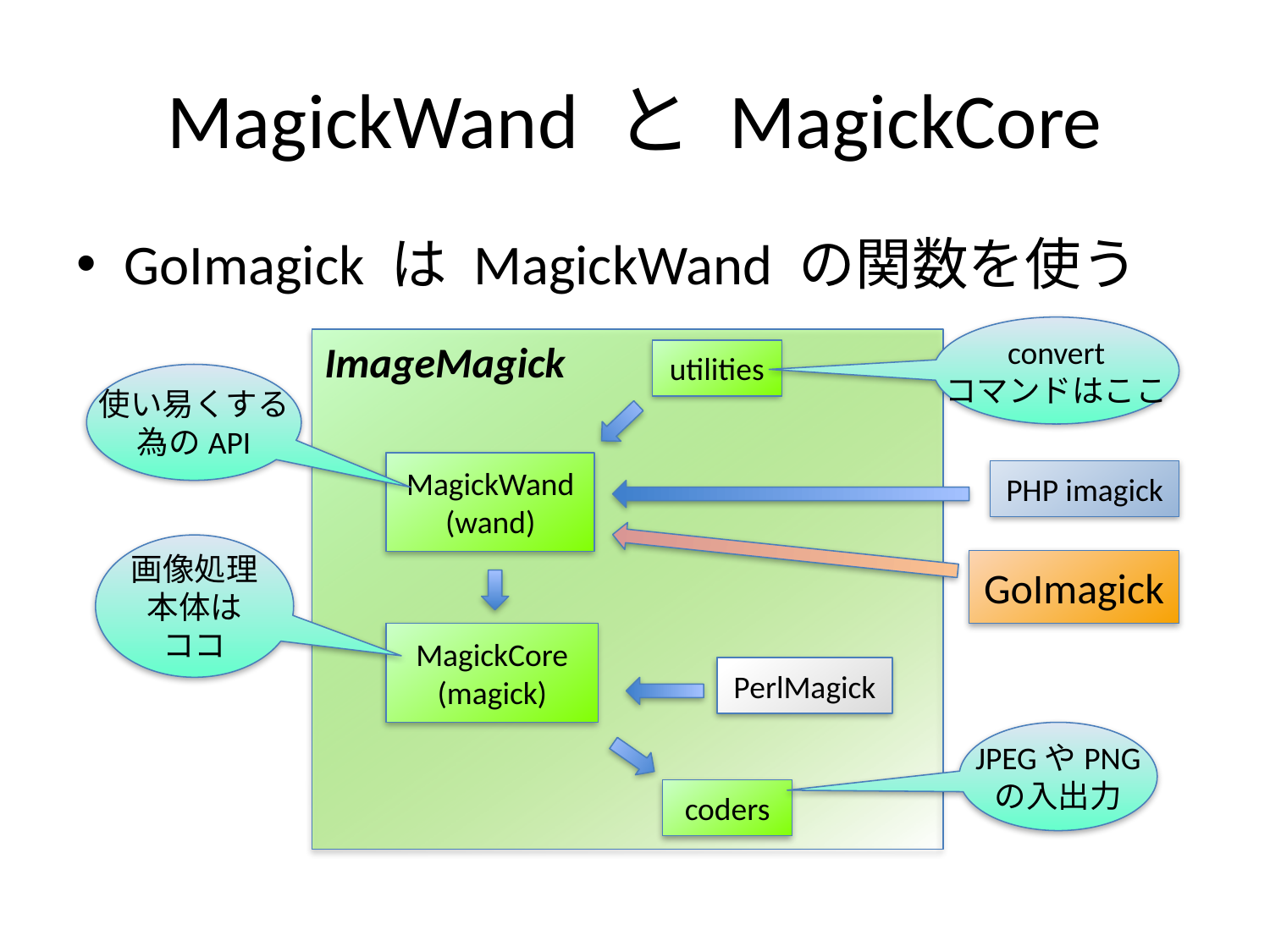

# MagickWand と MagickCore
GoImagick は MagickWand の関数を使う

convert
コマンドはここ
ImageMagick
utilities
使い易くする
為のAPI

MagickWand
(wand)
PHP imagick
画像処理
本体は
ココ
GoImagick

MagickCore
(magick)

PerlMagick
JPEGやPNG
の入出力

coders